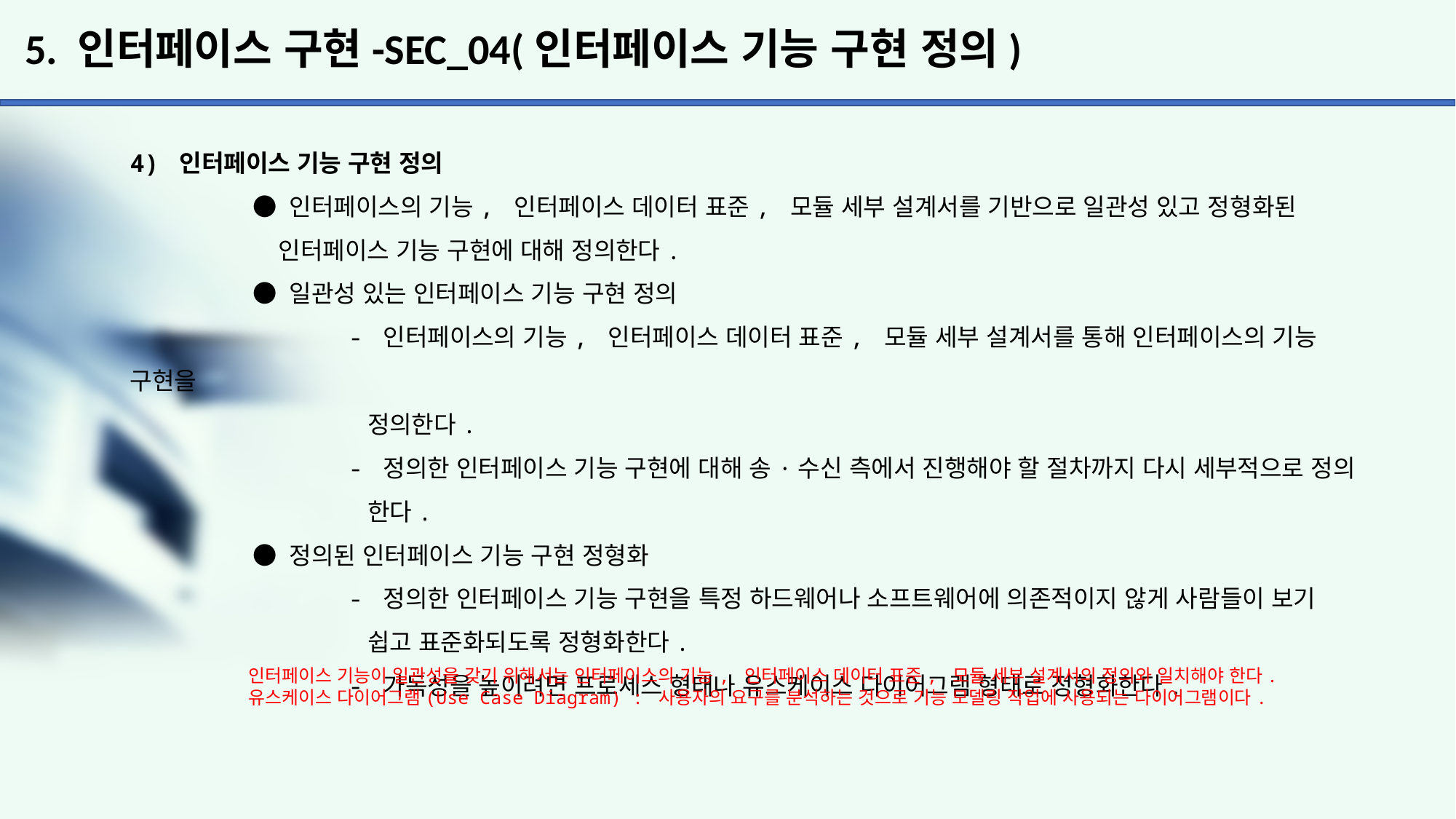

# 5. 인터페이스 구현-SEC_04(인터페이스 기능 구현 정의)
4) 인터페이스 기능 구현 정의
	  ● 인터페이스의 기능, 인터페이스 데이터 표준, 모듈 세부 설계서를 기반으로 일관성 있고 정형화된
	     인터페이스 기능 구현에 대해 정의한다.
	  ● 일관성 있는 인터페이스 기능 구현 정의
		- 인터페이스의 기능, 인터페이스 데이터 표준, 모듈 세부 설계서를 통해 인터페이스의 기능 구현을
		  정의한다.
		- 정의한 인터페이스 기능 구현에 대해 송·수신 측에서 진행해야 할 절차까지 다시 세부적으로 정의
		  한다.
	  ● 정의된 인터페이스 기능 구현 정형화
		- 정의한 인터페이스 기능 구현을 특정 하드웨어나 소프트웨어에 의존적이지 않게 사람들이 보기
		  쉽고 표준화되도록 정형화한다.
		- 가독성을 높이려면 프로세스 형태나 유스케이스 다이어그램 형태로 정형화한다.
인터페이스 기능이 일관성을 갖기 위해서는 인터페이스의 기능, 인터페이스 데이터 표준, 모듈 세부 설계서의 정의와 일치해야 한다.
유스케이스 다이어그램(Use Case Diagram) : 사용자의 요구를 분석하는 것으로 기능 모델링 작업에 사용되는 다이어그램이다.